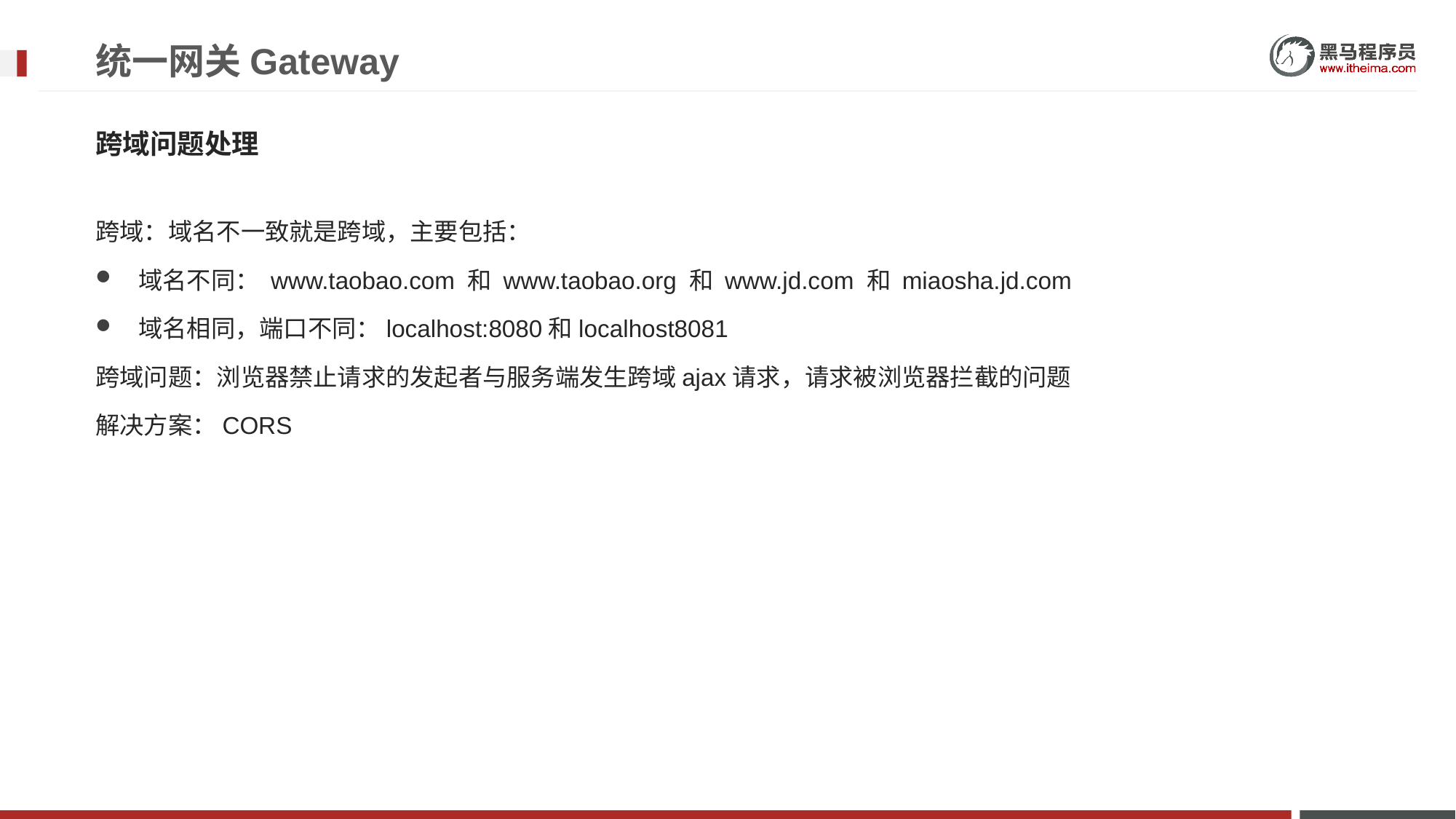

# 统一网关Gateway
跨域问题处理
跨域：域名不一致就是跨域，主要包括：
域名不同： www.taobao.com 和 www.taobao.org 和 www.jd.com 和 miaosha.jd.com
域名相同，端口不同：localhost:8080和localhost8081
跨域问题：浏览器禁止请求的发起者与服务端发生跨域ajax请求，请求被浏览器拦截的问题
解决方案：CORS